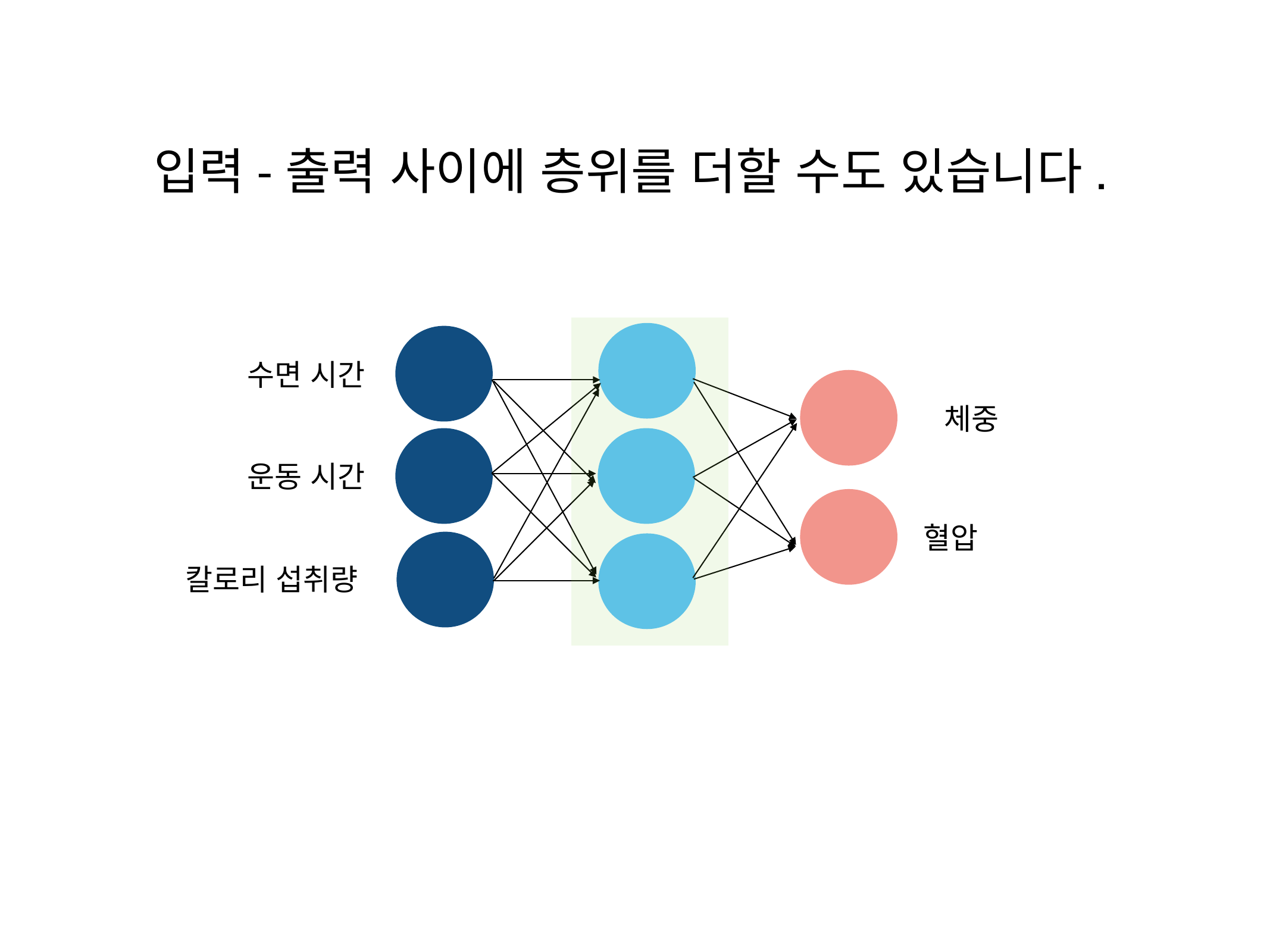

입력-출력 사이에 층위를 더할 수도 있습니다.

수면 시간

체중

운동 시간

혈압

칼로리 섭취량